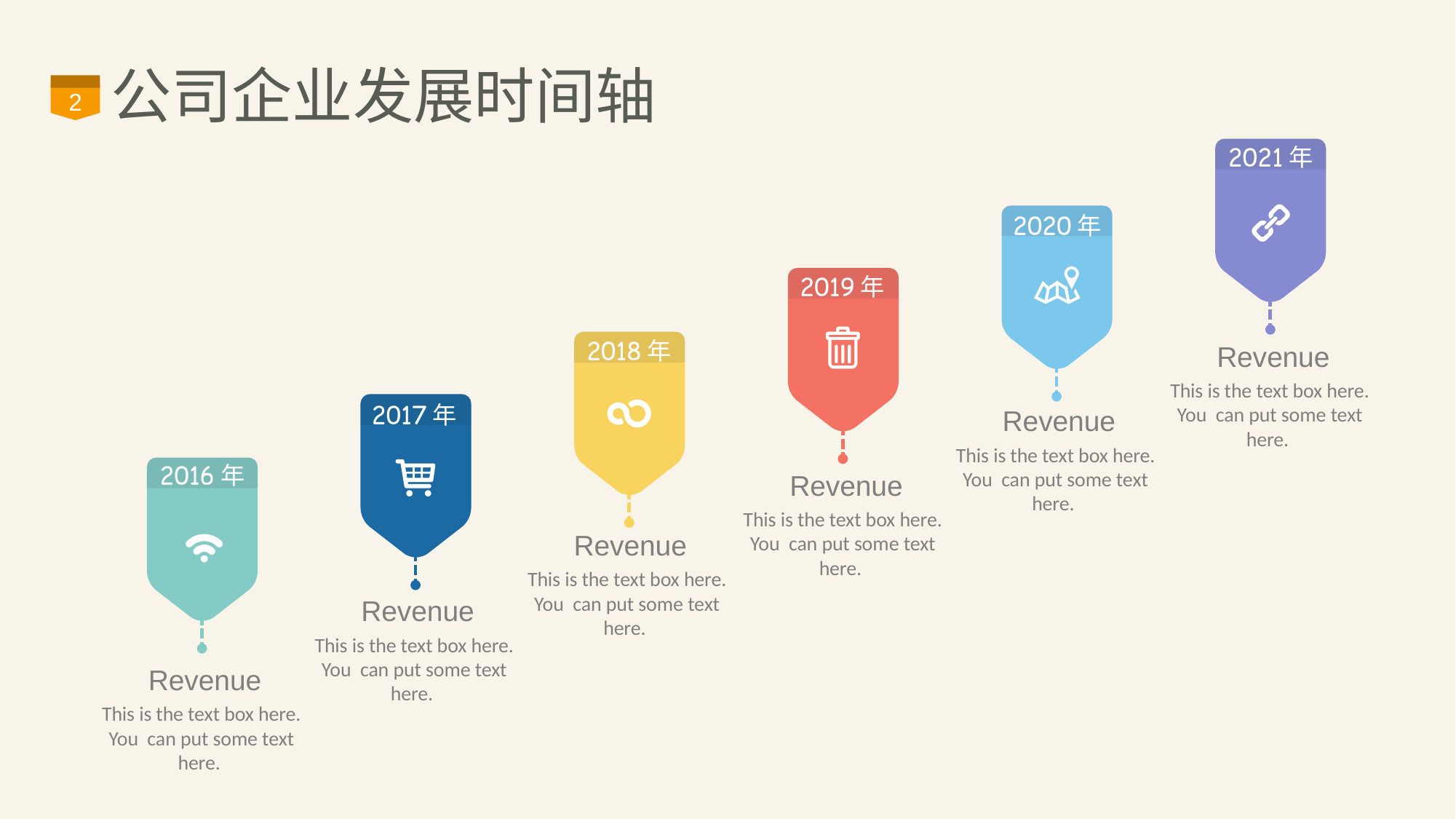

# 公司企业发展时间轴
2
2021年

2020年

2019年

2018年

Revenue
This is the text box here. You  can put some text here.

2017年
Revenue
This is the text box here. You  can put some text here.

2016年

Revenue
This is the text box here. You  can put some text here.
Revenue
This is the text box here. You  can put some text here.

Revenue
This is the text box here. You  can put some text here.
Revenue
This is the text box here. You  can put some text here.